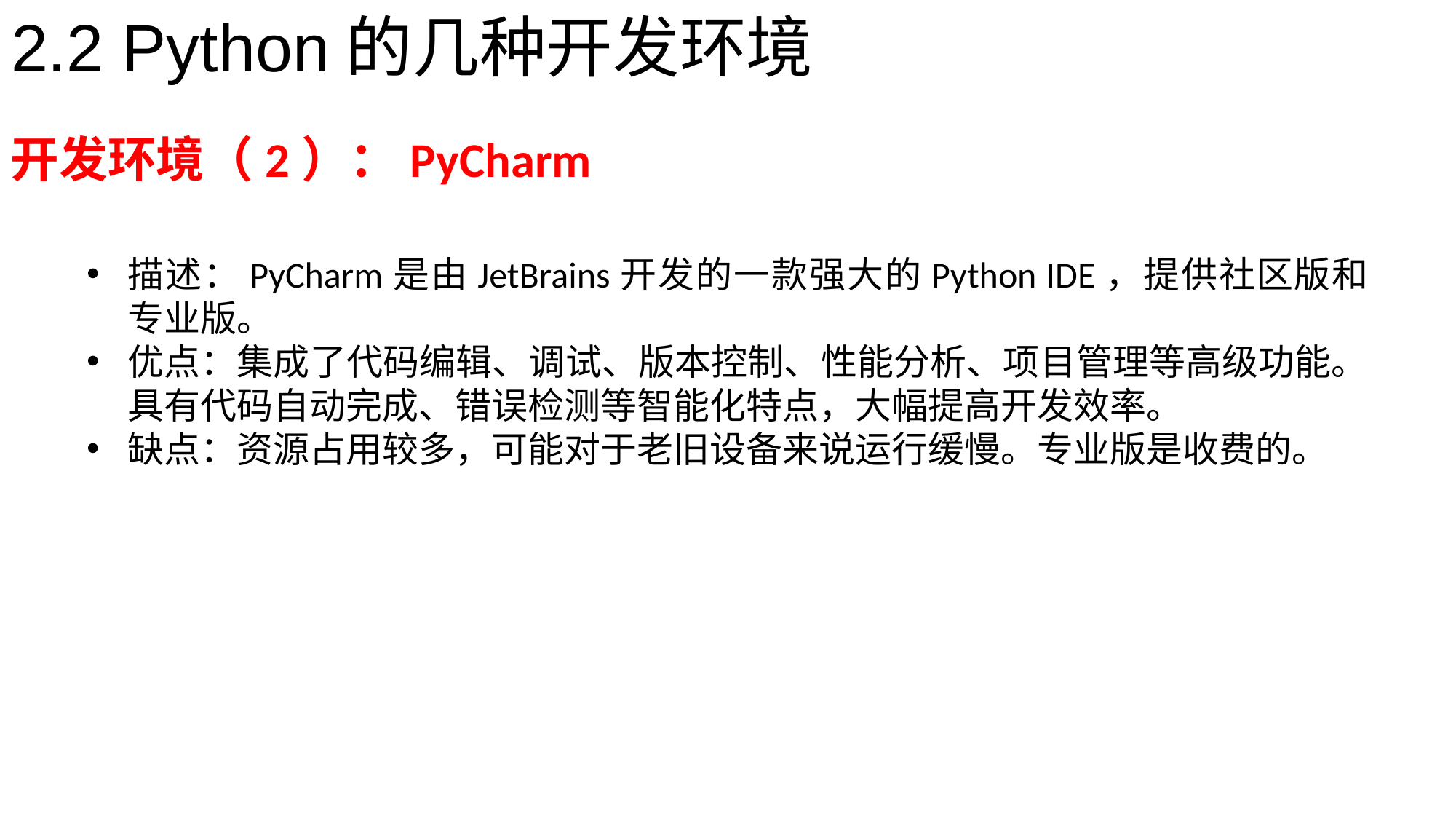

# 2.2 Python的几种开发环境
开发环境（2）：PyCharm
描述：PyCharm是由JetBrains开发的一款强大的Python IDE，提供社区版和专业版。
优点：集成了代码编辑、调试、版本控制、性能分析、项目管理等高级功能。具有代码自动完成、错误检测等智能化特点，大幅提高开发效率。
缺点：资源占用较多，可能对于老旧设备来说运行缓慢。专业版是收费的。